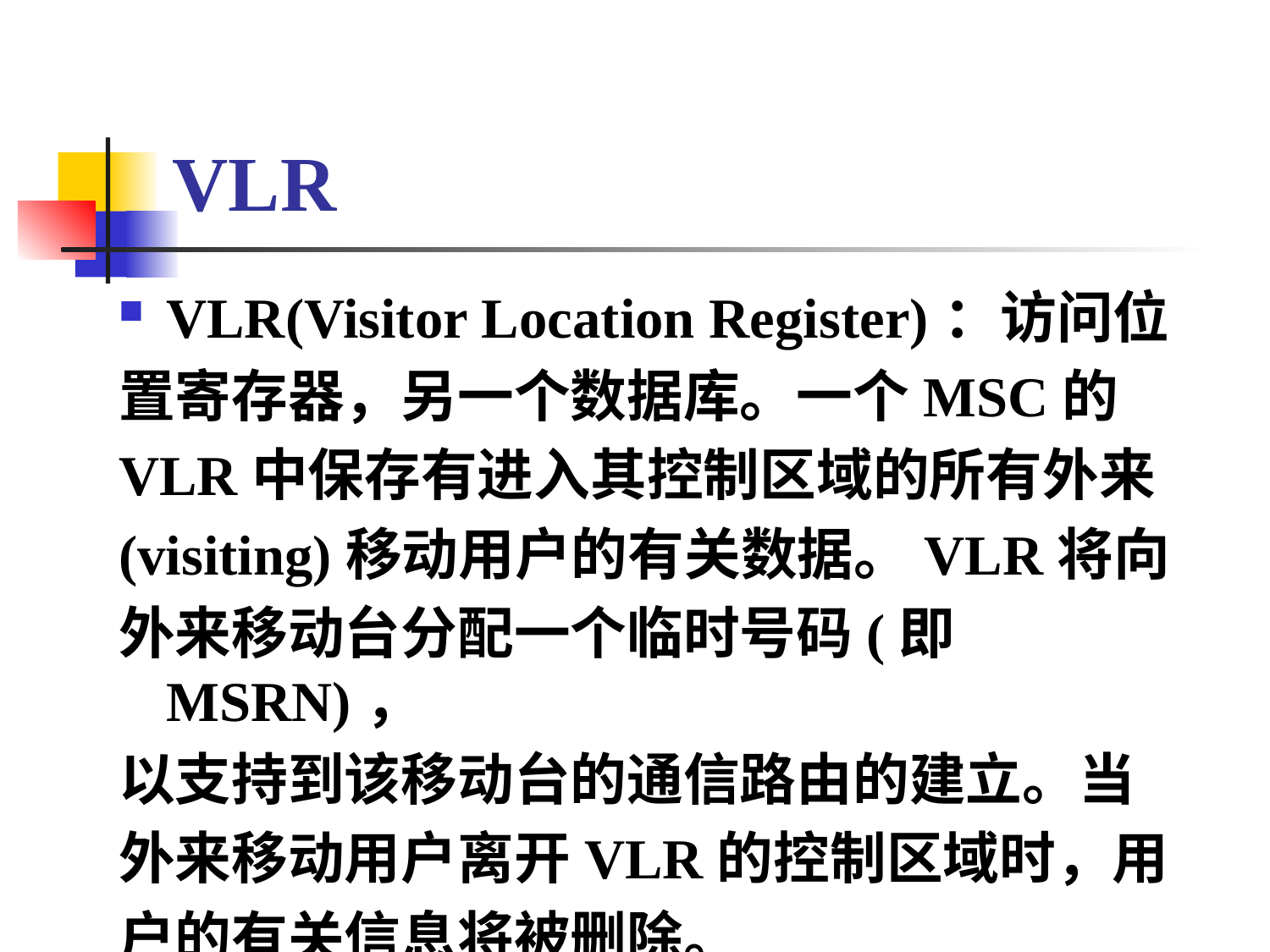

# VLR
VLR(Visitor Location Register)：访问位
置寄存器，另一个数据库。一个MSC的
VLR中保存有进入其控制区域的所有外来
(visiting)移动用户的有关数据。VLR将向
外来移动台分配一个临时号码(即MSRN)，
以支持到该移动台的通信路由的建立。当
外来移动用户离开VLR的控制区域时，用
户的有关信息将被删除。